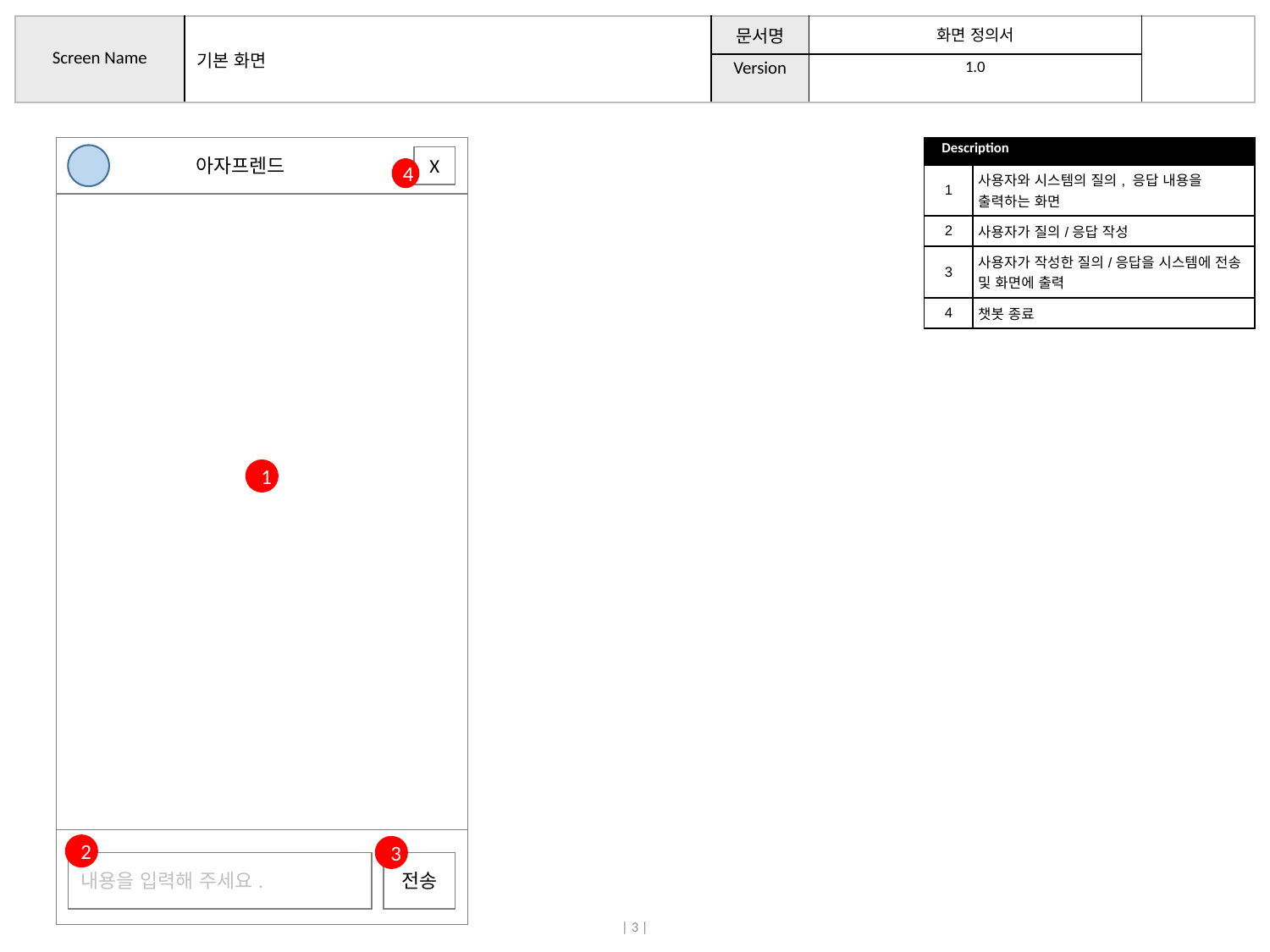

| Screen Name | 기본 화면 | 문서명 | 화면 정의서 |  |
| --- | --- | --- | --- | --- |
|  |  | Version | 1.0 |  |
	아자프렌드
| Description |  |
| --- | --- |
| 1 | 사용자와 시스템의 질의, 응답 내용을 출력하는 화면 |
| 2 | 사용자가 질의/응답 작성 |
| 3 | 사용자가 작성한 질의/응답을 시스템에 전송 및 화면에 출력 |
| 4 | 챗봇 종료 |

X
4
1

2
3
전송
내용을 입력해 주세요.
| 3 |